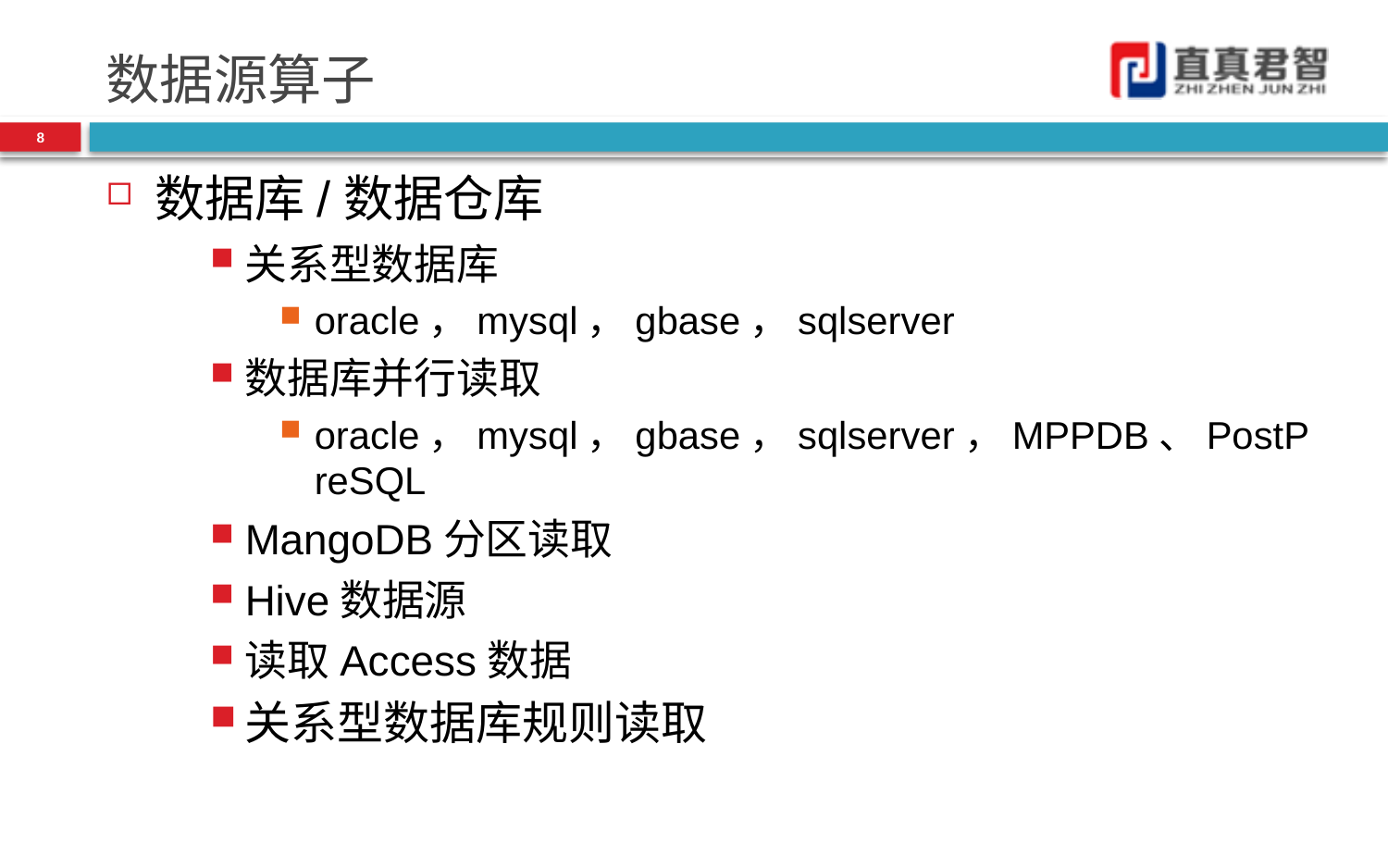

# 数据源算子
8
数据库/数据仓库
关系型数据库
oracle，mysql，gbase，sqlserver
数据库并行读取
oracle，mysql，gbase，sqlserver，MPPDB、PostPreSQL
MangoDB分区读取
Hive数据源
读取Access数据
关系型数据库规则读取